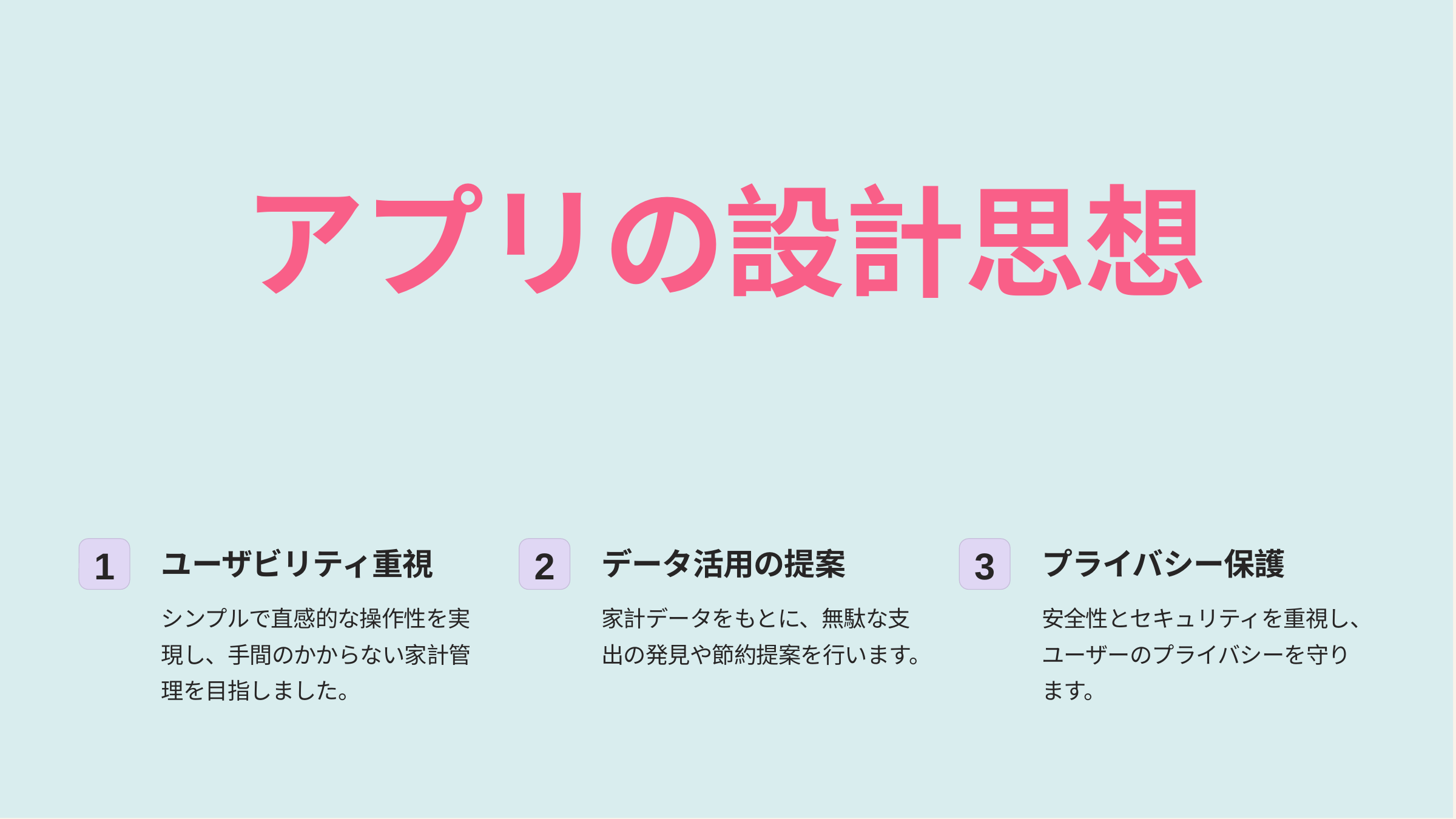

アプリの設計思想

ユーザビリティ重視

データ活用の提案

プライバシー保護
1
2
3
シンプルで直感的な操作性を実現し、手間のかからない家計管理を目指しました。
家計データをもとに、無駄な支出の発見や節約提案を行います。
安全性とセキュリティを重視し、ユーザーのプライバシーを守ります。